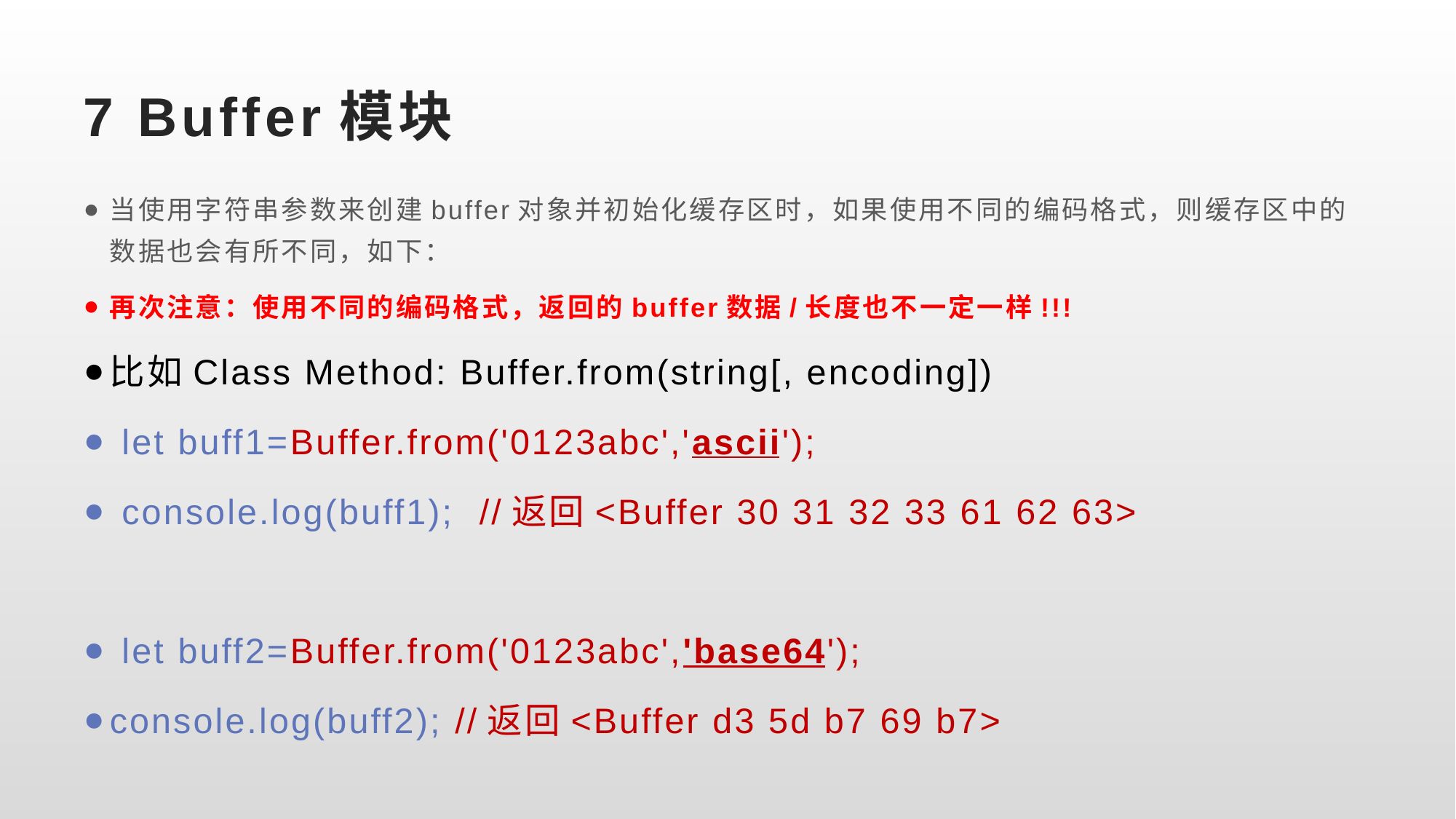

# 7 Buffer模块
当使用字符串参数来创建buffer对象并初始化缓存区时，如果使用不同的编码格式，则缓存区中的数据也会有所不同，如下：
再次注意：使用不同的编码格式，返回的buffer数据/长度也不一定一样!!!
比如Class Method: Buffer.from(string[, encoding])
 let buff1=Buffer.from('0123abc','ascii');
 console.log(buff1);  //返回<Buffer 30 31 32 33 61 62 63>

 let buff2=Buffer.from('0123abc','base64');
console.log(buff2); //返回<Buffer d3 5d b7 69 b7>